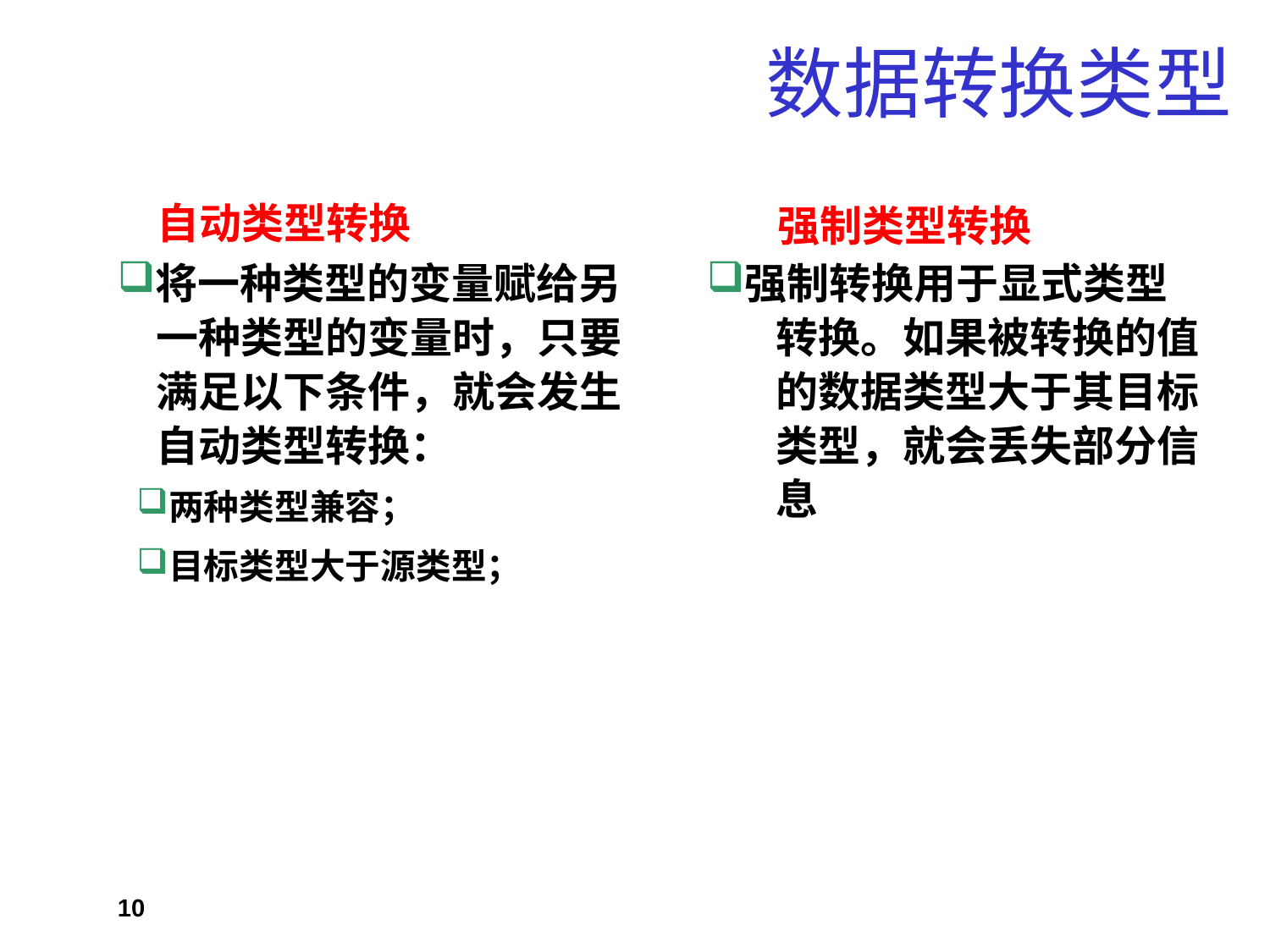

# 数据转换类型
自动类型转换
强制类型转换
将一种类型的变量赋给另
   一种类型的变量时，只要
   满足以下条件，就会发生
   自动类型转换：
两种类型兼容；
目标类型大于源类型；
强制转换用于显式类型
   转换。如果被转换的值
   的数据类型大于其目标
   类型，就会丢失部分信
   息
10